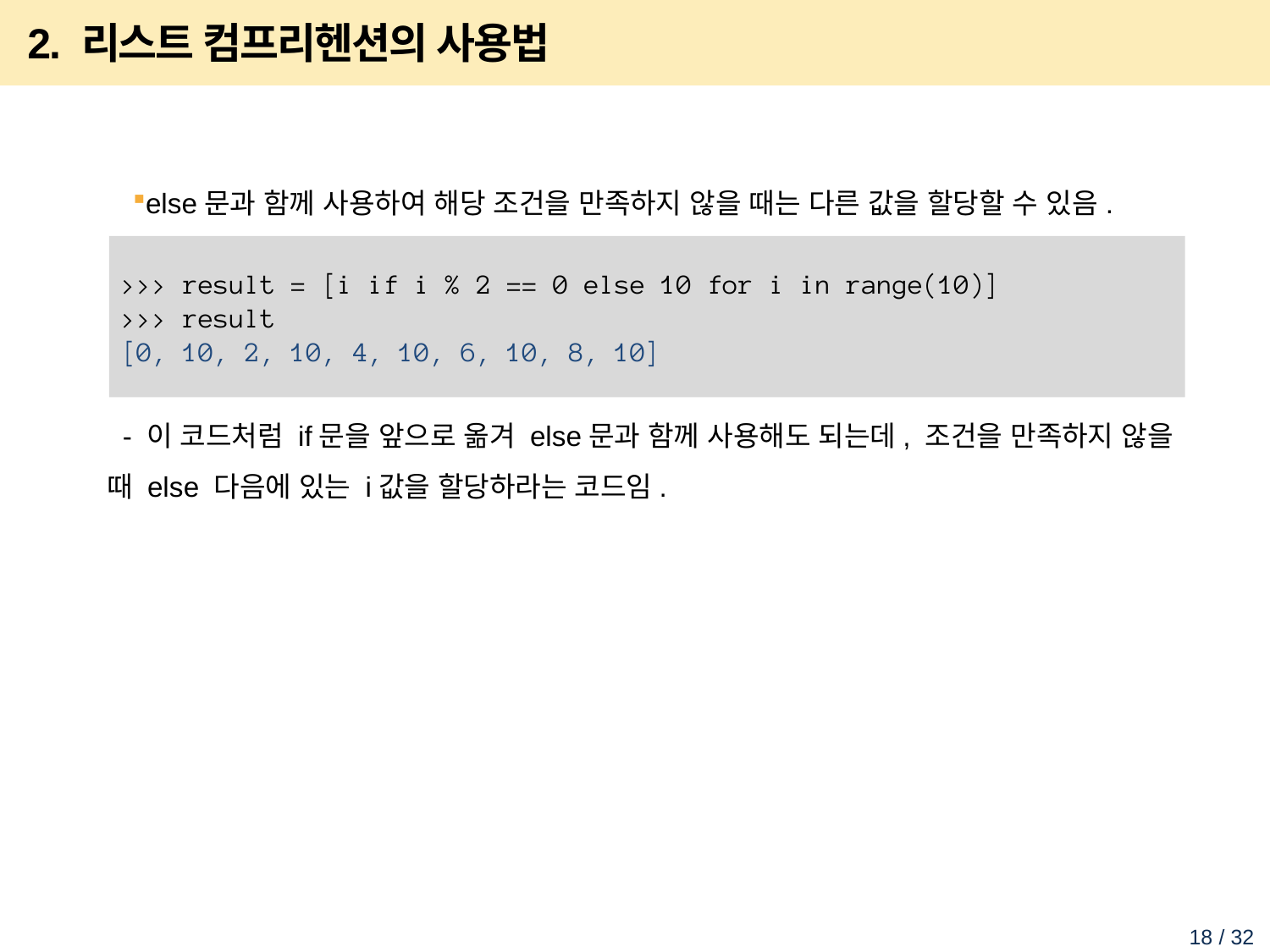

# 2. 리스트 컴프리헨션의 사용법

else문과 함께 사용하여 해당 조건을 만족하지 않을 때는 다른 값을 할당할 수 있음.

  - 이 코드처럼 if문을 앞으로 옮겨 else문과 함께 사용해도 되는데, 조건을 만족하지 않을 때 else 다음에 있는 i값을 할당하라는 코드임.
>>> result = [i if i % 2 == 0 else 10 for i in range(10)]
>>> result
[0, 10, 2, 10, 4, 10, 6, 10, 8, 10]